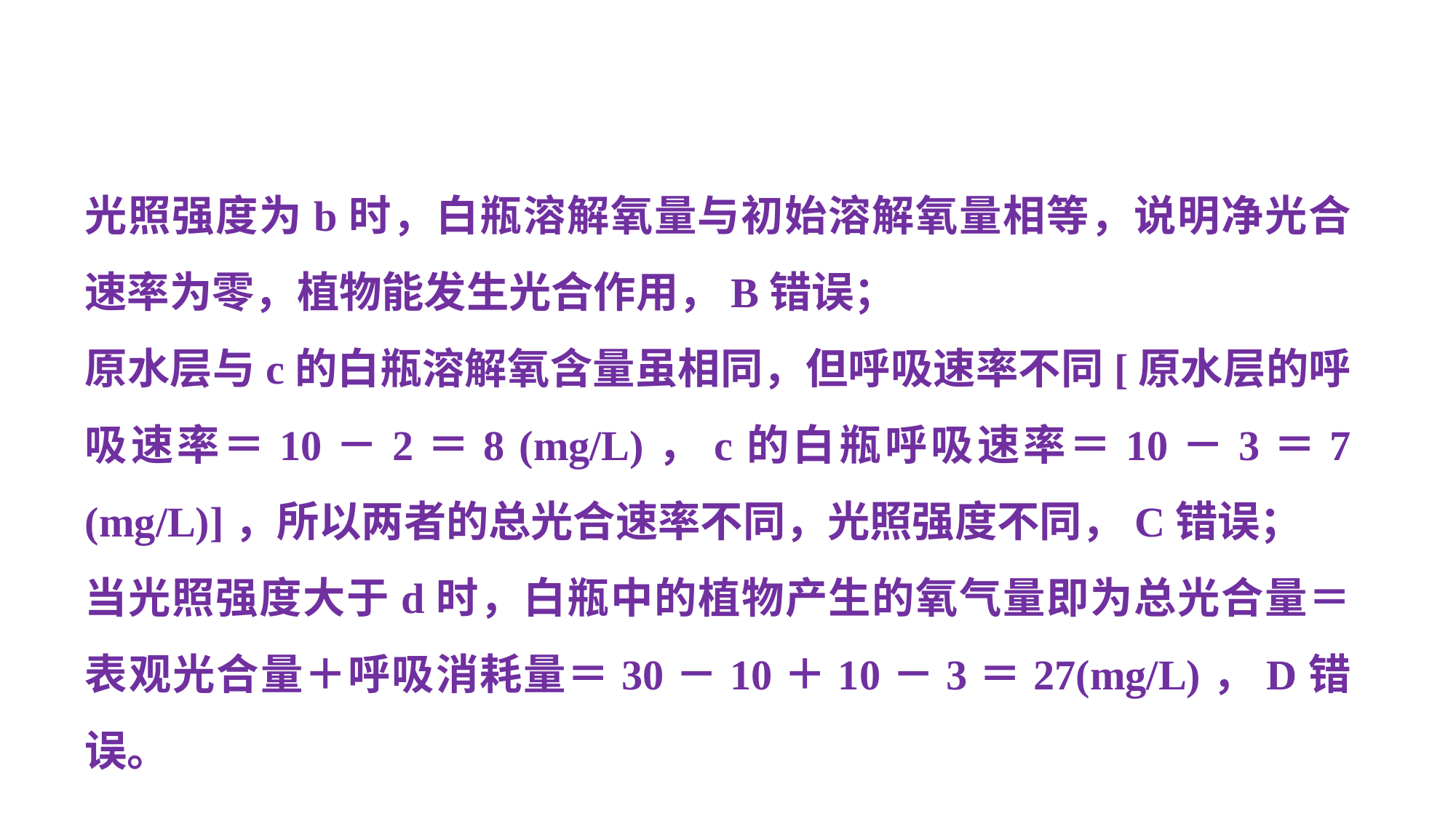

光照强度为b时，白瓶溶解氧量与初始溶解氧量相等，说明净光合速率为零，植物能发生光合作用，B错误；
原水层与c的白瓶溶解氧含量虽相同，但呼吸速率不同[原水层的呼吸速率＝10－2＝8 (mg/L)，c的白瓶呼吸速率＝10－3＝7 (mg/L)]，所以两者的总光合速率不同，光照强度不同，C错误；
当光照强度大于d时，白瓶中的植物产生的氧气量即为总光合量＝表观光合量＋呼吸消耗量＝30－10＋10－3＝27(mg/L)，D错误。